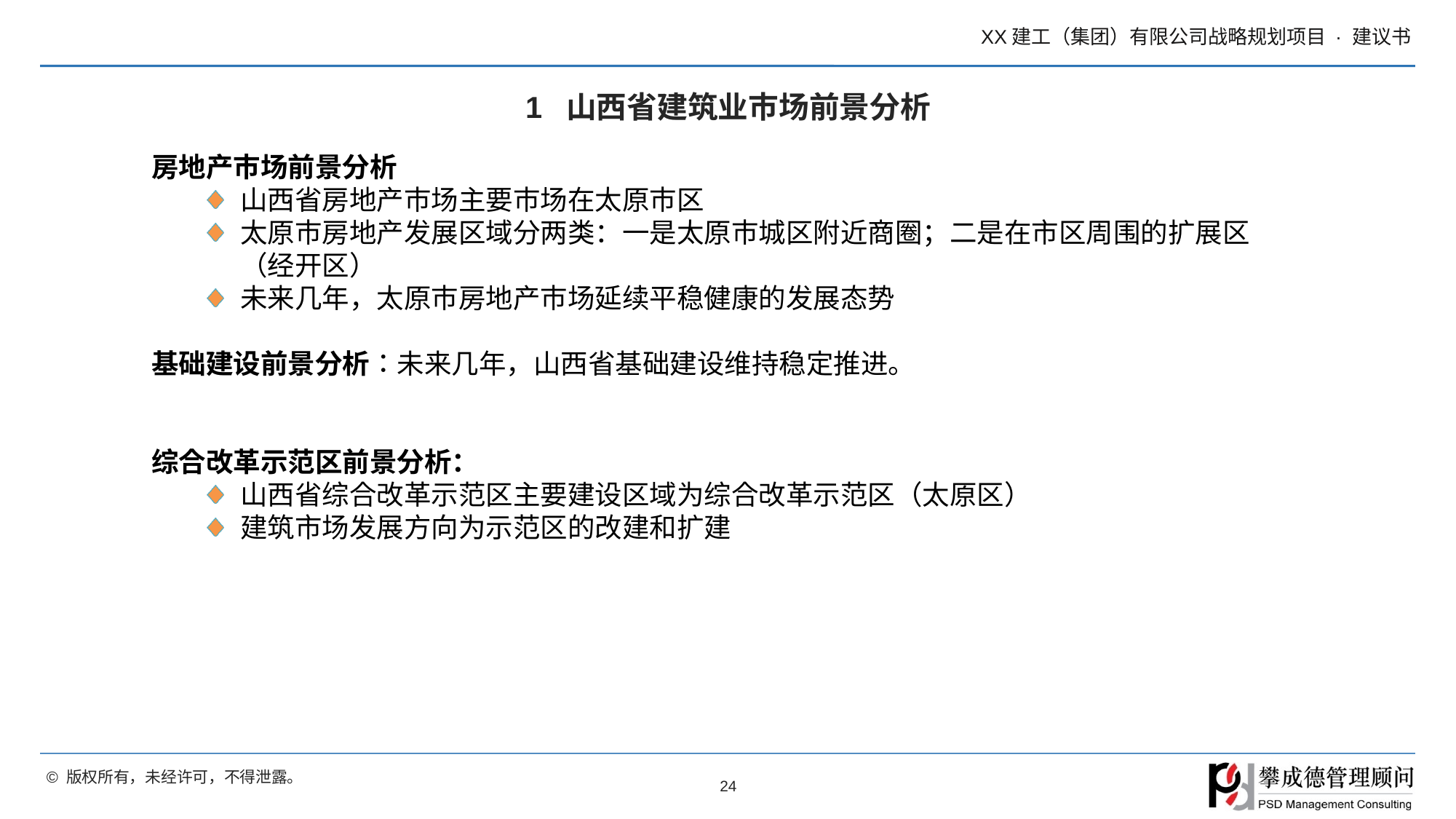

# 1  山西省建筑业市场前景分析
房地产市场前景分析
山西省房地产市场主要市场在太原市区
太原市房地产发展区域分两类：一是太原市城区附近商圈；二是在市区周围的扩展区（经开区）
未来几年，太原市房地产市场延续平稳健康的发展态势

基础建设前景分析：未来几年，山西省基础建设维持稳定推进。

综合改革示范区前景分析：
山西省综合改革示范区主要建设区域为综合改革示范区（太原区）
建筑市场发展方向为示范区的改建和扩建

24